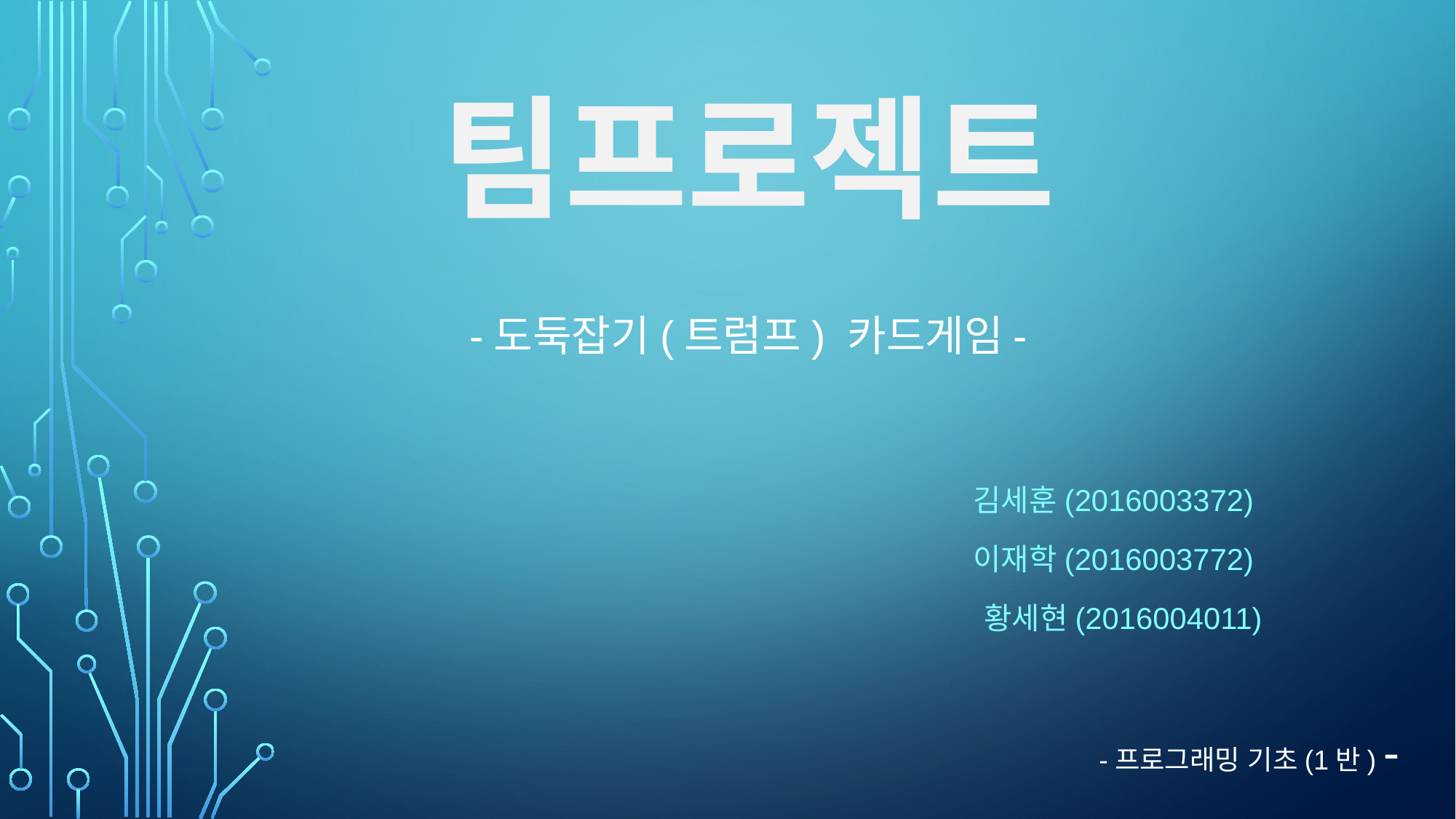

# 팀프로젝트 -도둑잡기(트럼프) 카드게임-
김세훈(2016003372)
 이재학(2016003772)
황세현(2016004011)

-프로그래밍 기초(1반) -